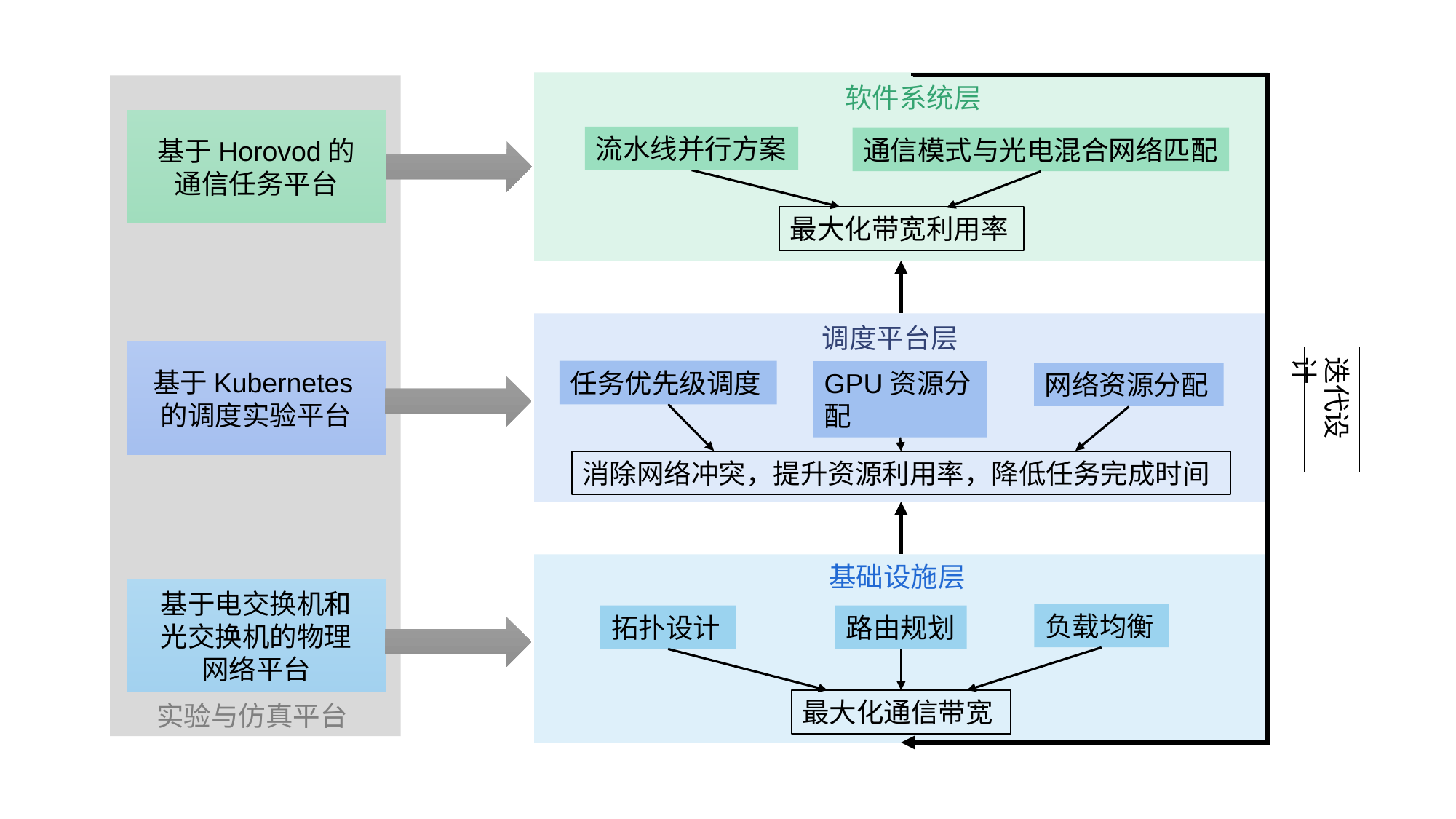

软件系统层
基于Horovod的
通信任务平台
流水线并行方案
通信模式与光电混合网络匹配

最大化带宽利用率

调度平台层
基于Kubernetes的调度实验平台
迭代设计
任务优先级调度
GPU资源分配
网络资源分配

消除网络冲突，提升资源利用率，降低任务完成时间

基础设施层
基于电交换机和光交换机的物理网络平台
负载均衡
拓扑设计
路由规划

最大化通信带宽
实验与仿真平台